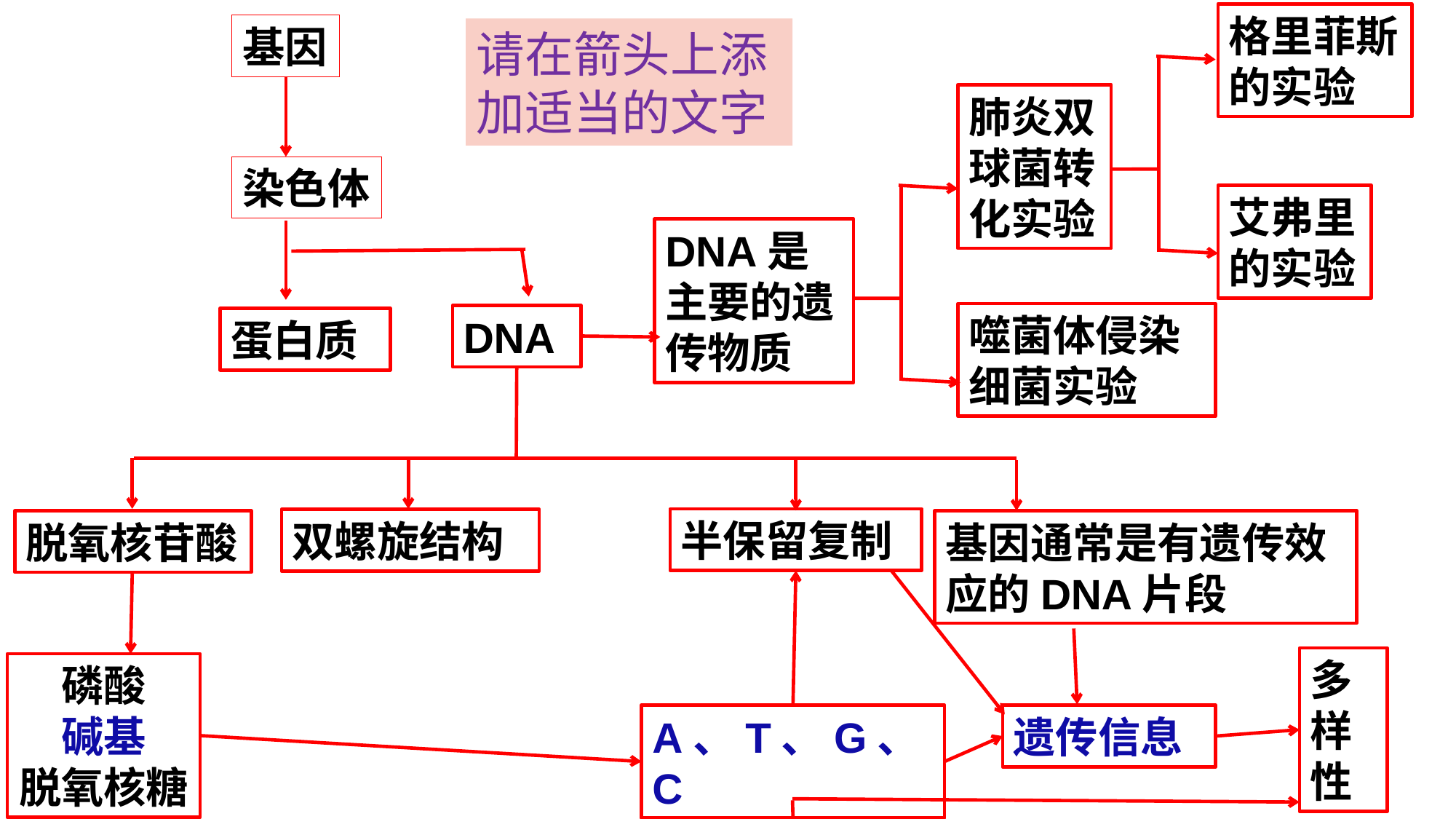

格里菲斯的实验
基因
请在箭头上添加适当的文字
肺炎双球菌转化实验
染色体
艾弗里的实验
DNA是主要的遗传物质
噬菌体侵染细菌实验
DNA
蛋白质
半保留复制
双螺旋结构
基因通常是有遗传效应的DNA片段
脱氧核苷酸
多样性
磷酸
碱基
脱氧核糖
A、T、G、C
遗传信息